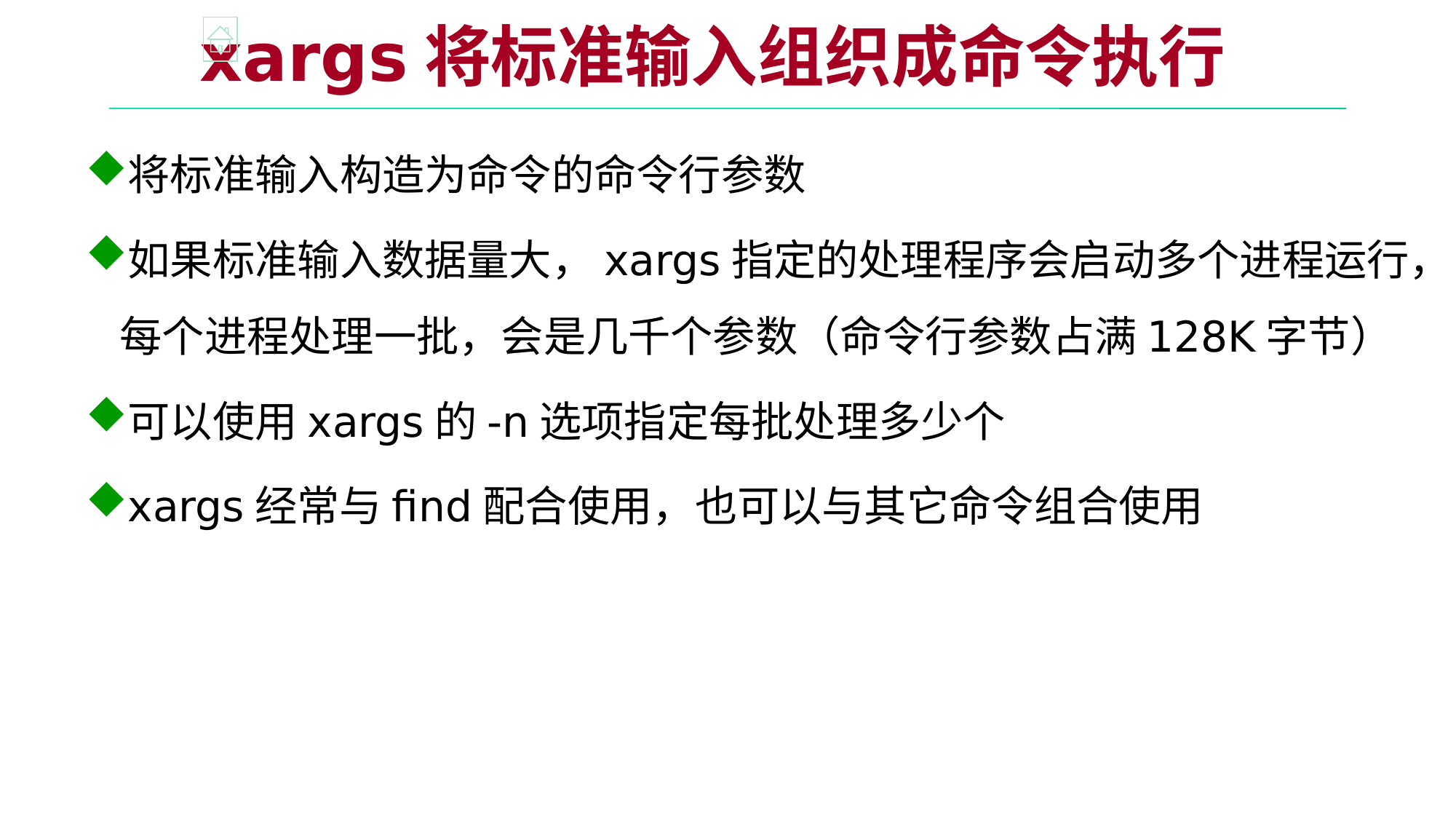

xargs将标准输入组织成命令执行

将标准输入构造为命令的命令行参数
如果标准输入数据量大，xargs指定的处理程序会启动多个进程运行，每个进程处理一批，会是几千个参数（命令行参数占满128K字节）
可以使用xargs的-n选项指定每批处理多少个
xargs经常与find配合使用，也可以与其它命令组合使用